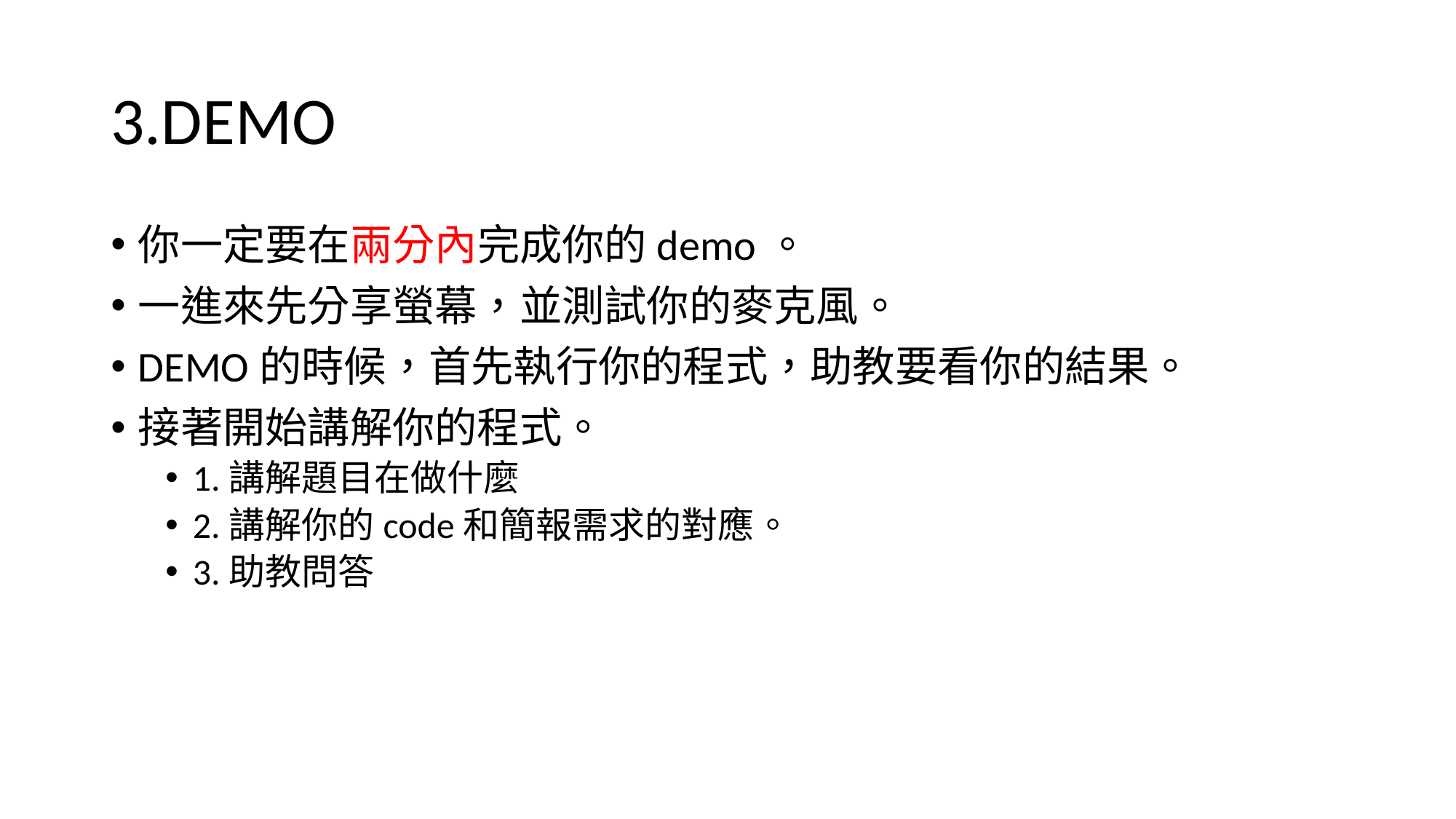

# 3.DEMO
你一定要在兩分內完成你的demo。
一進來先分享螢幕，並測試你的麥克風。
DEMO的時候，首先執行你的程式，助教要看你的結果。
接著開始講解你的程式。
1.講解題目在做什麼
2.講解你的code和簡報需求的對應。
3.助教問答